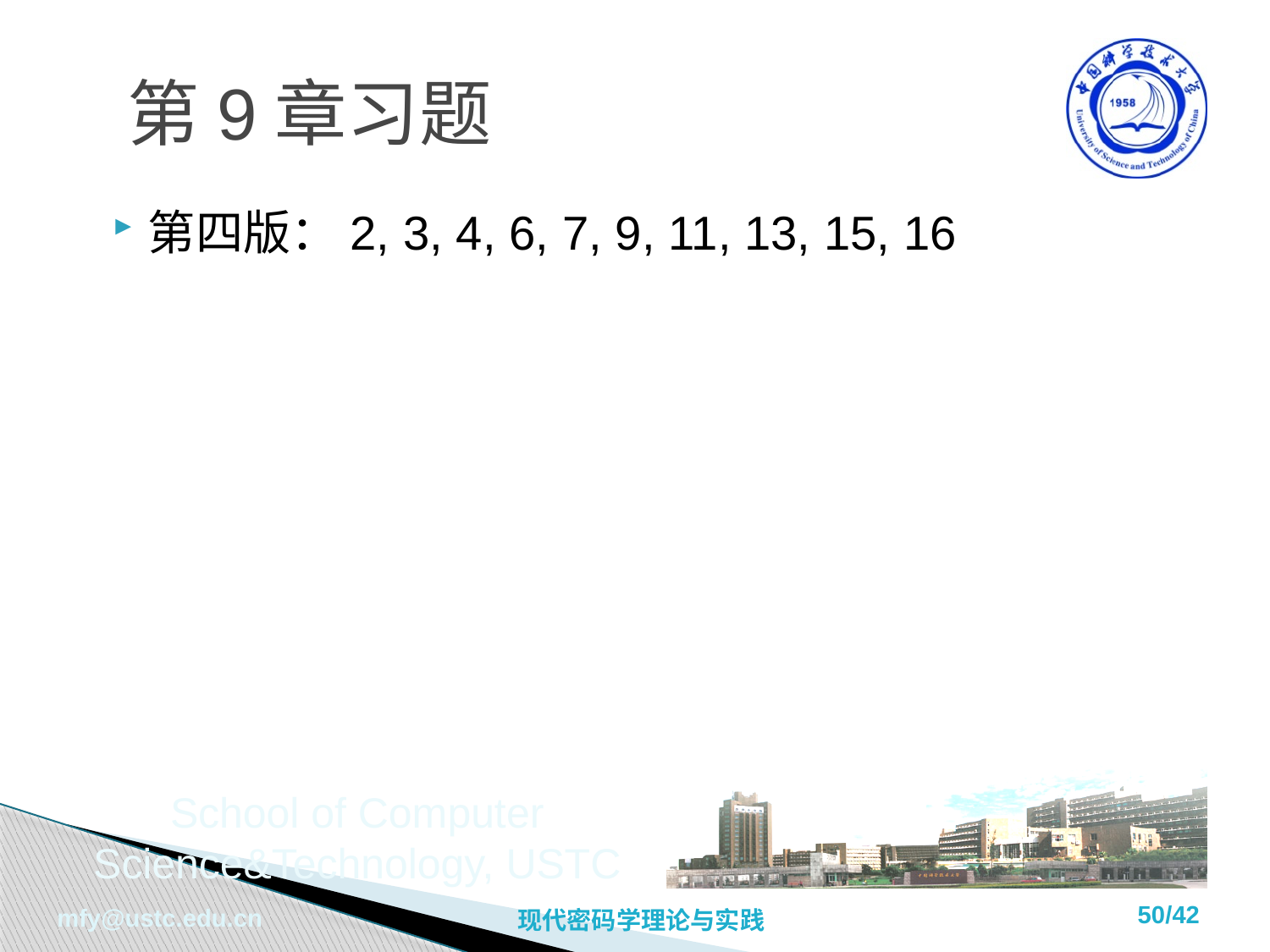

# 第9章习题
第四版：2, 3, 4, 6, 7, 9, 11, 13, 15, 16